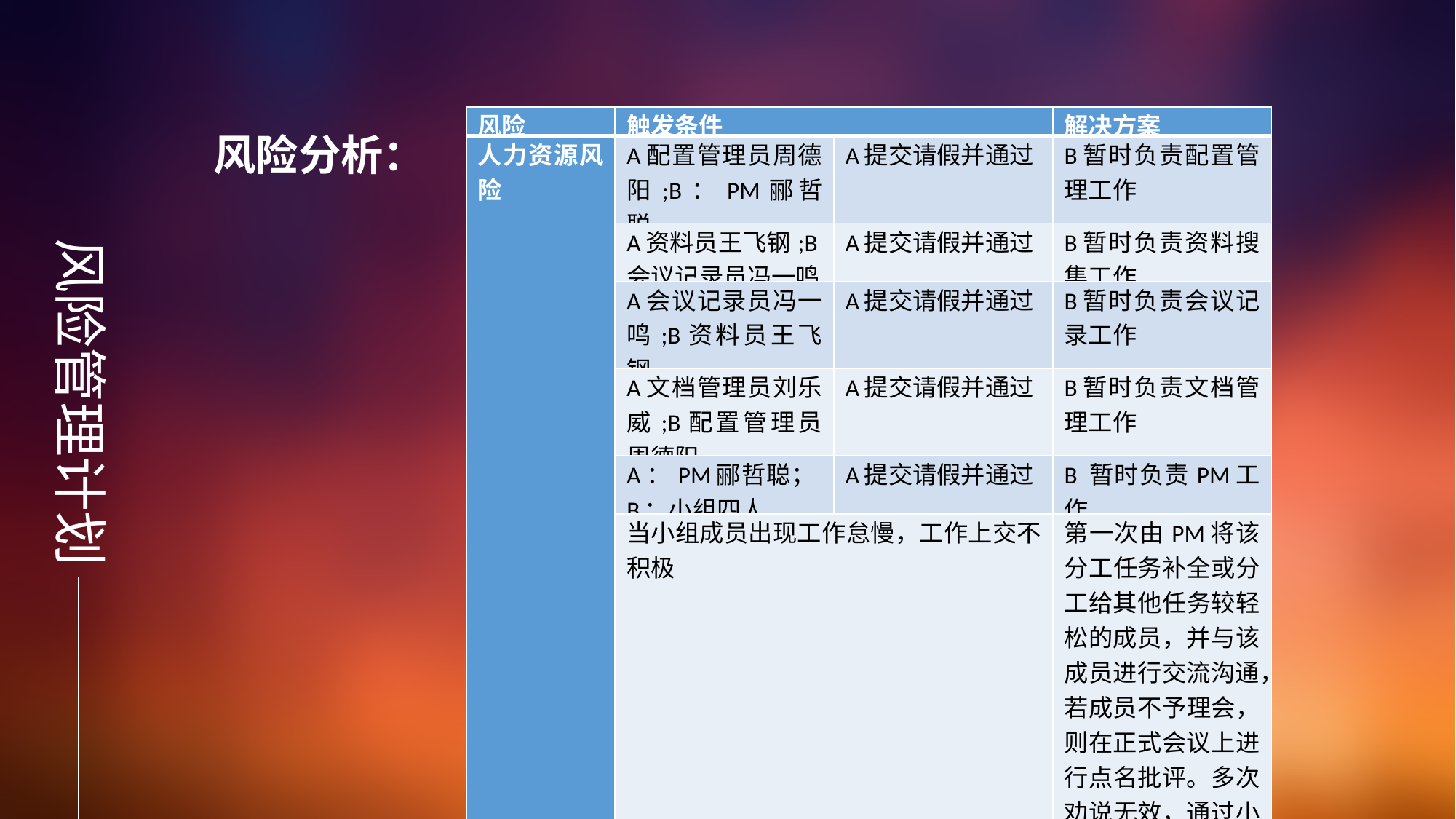

| 风险 | 触发条件 |  | 解决方案 |
| --- | --- | --- | --- |
| 人力资源风险 | A配置管理员周德阳;B：PM郦哲聪 | A提交请假并通过 | B暂时负责配置管理工作 |
|  | A资料员王飞钢;B会议记录员冯一鸣 | A提交请假并通过 | B暂时负责资料搜集工作 |
|  | A会议记录员冯一鸣;B资料员王飞钢 | A提交请假并通过 | B暂时负责会议记录工作 |
|  | A文档管理员刘乐威;B配置管理员周德阳 | A提交请假并通过 | B暂时负责文档管理工作 |
|  | A：PM郦哲聪；B：小组四人 | A提交请假并通过 | B 暂时负责PM工作 |
|  | 当小组成员出现工作怠慢，工作上交不积极 |  | 第一次由PM将该分工任务补全或分工给其他任务较轻松的成员，并与该成员进行交流沟通，若成员不予理会，则在正式会议上进行点名批评。多次劝说无效，通过小组其他成员表决后开除该成员 |
风险分析：
风险管理计划